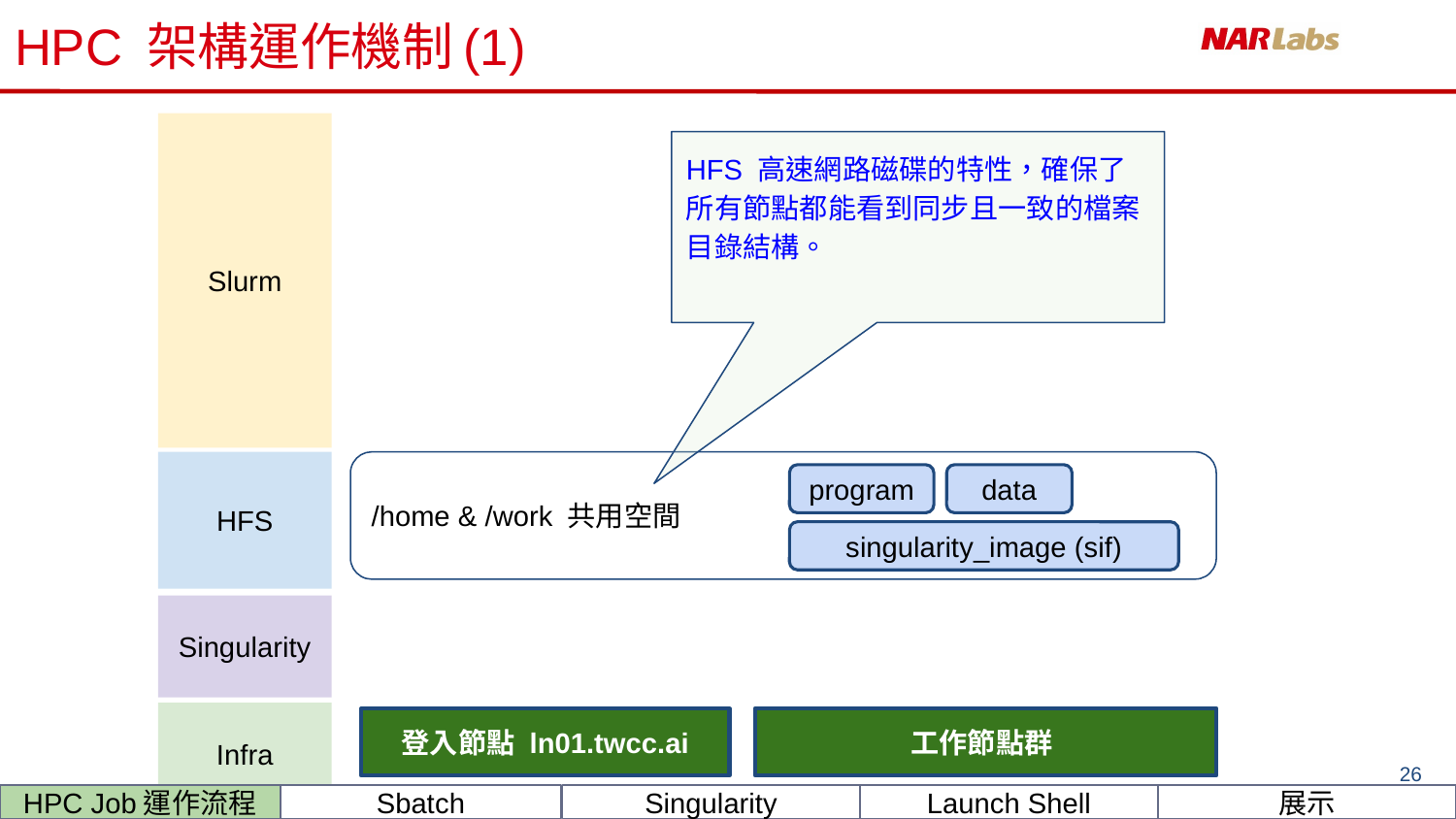

# HPC 架構運作機制(1)
Slurm
HFS 高速網路磁碟的特性，確保了所有節點都能看到同步且一致的檔案目錄結構。
HFS
/home & /work 共用空間
program
data
singularity_image (sif)
Singularity
Infra
登入節點 ln01.twcc.ai
工作節點群
26
Sbatch
HPC Job運作流程
Singularity
Launch Shell
展示